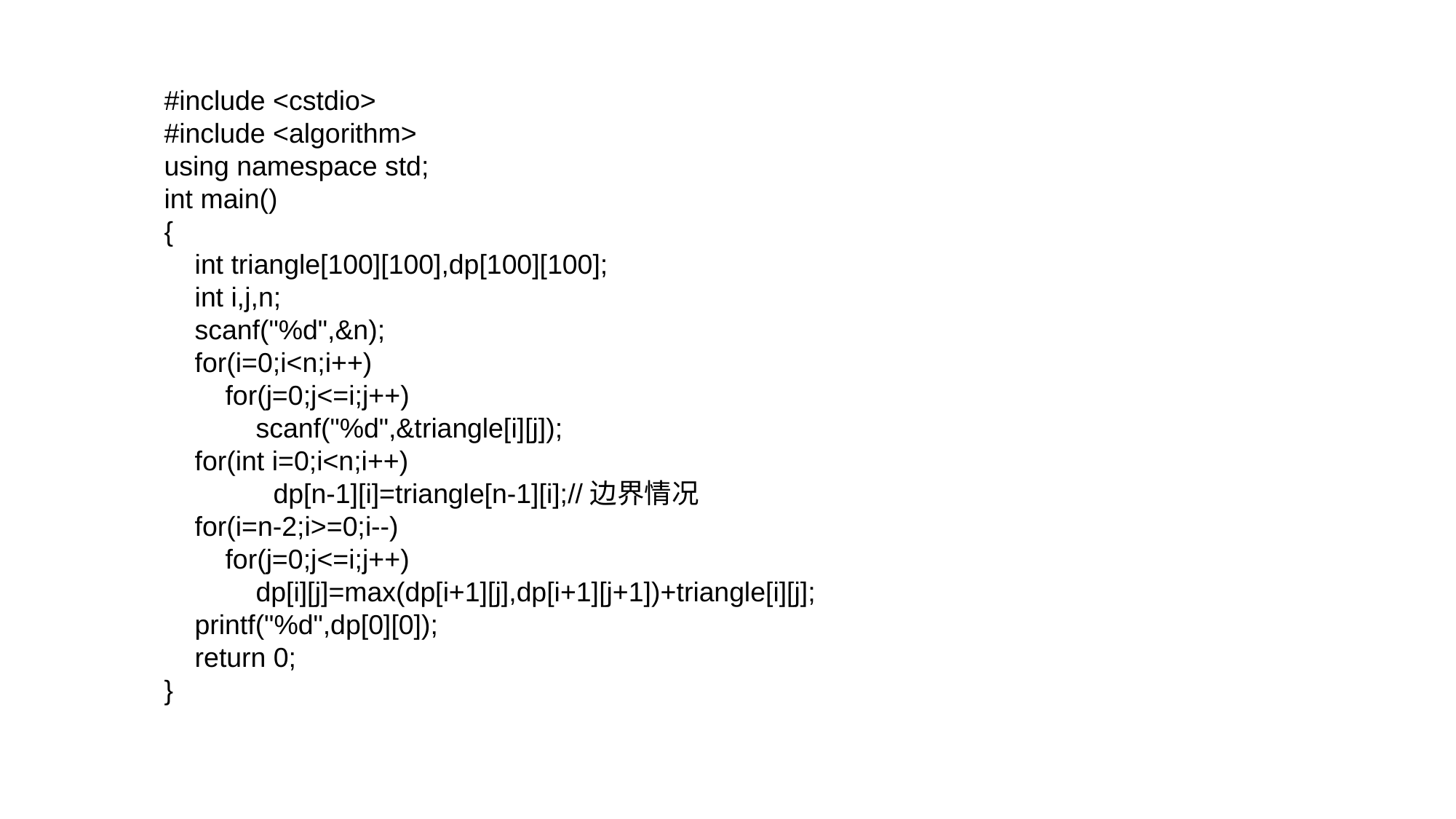

#include <cstdio>
#include <algorithm>
using namespace std;
int main()
{
    int triangle[100][100],dp[100][100];
    int i,j,n;
    scanf("%d",&n);
    for(i=0;i<n;i++)
        for(j=0;j<=i;j++)
            scanf("%d",&triangle[i][j]);
    for(int i=0;i<n;i++)
    	dp[n-1][i]=triangle[n-1][i];//边界情况
    for(i=n-2;i>=0;i--)
        for(j=0;j<=i;j++)
            dp[i][j]=max(dp[i+1][j],dp[i+1][j+1])+triangle[i][j];
    printf("%d",dp[0][0]);
    return 0;
}